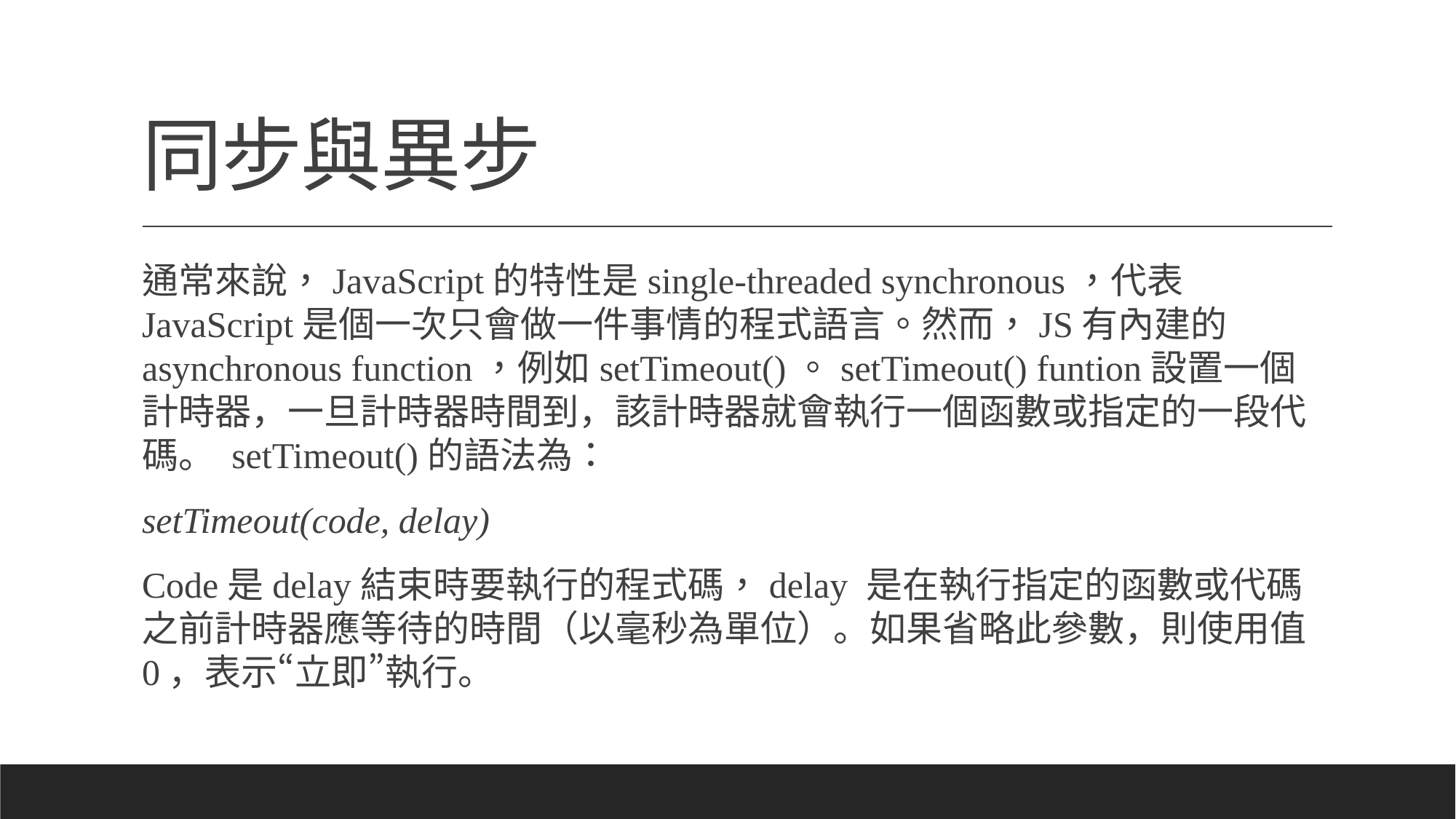

# 同步與異步
通常來說，JavaScript的特性是single-threaded synchronous，代表JavaScript是個一次只會做一件事情的程式語言。然而，JS有內建的asynchronous function，例如setTimeout()。setTimeout() funtion設置一個計時器，一旦計時器時間到，該計時器就會執行一個函數或指定的一段代碼。 setTimeout()的語法為：
setTimeout(code, delay)
Code是delay結束時要執行的程式碼，delay 是在執行指定的函數或代碼之前計時器應等待的時間（以毫秒為單位）。如果省略此參數，則使用值 0，表示“立即”執行。